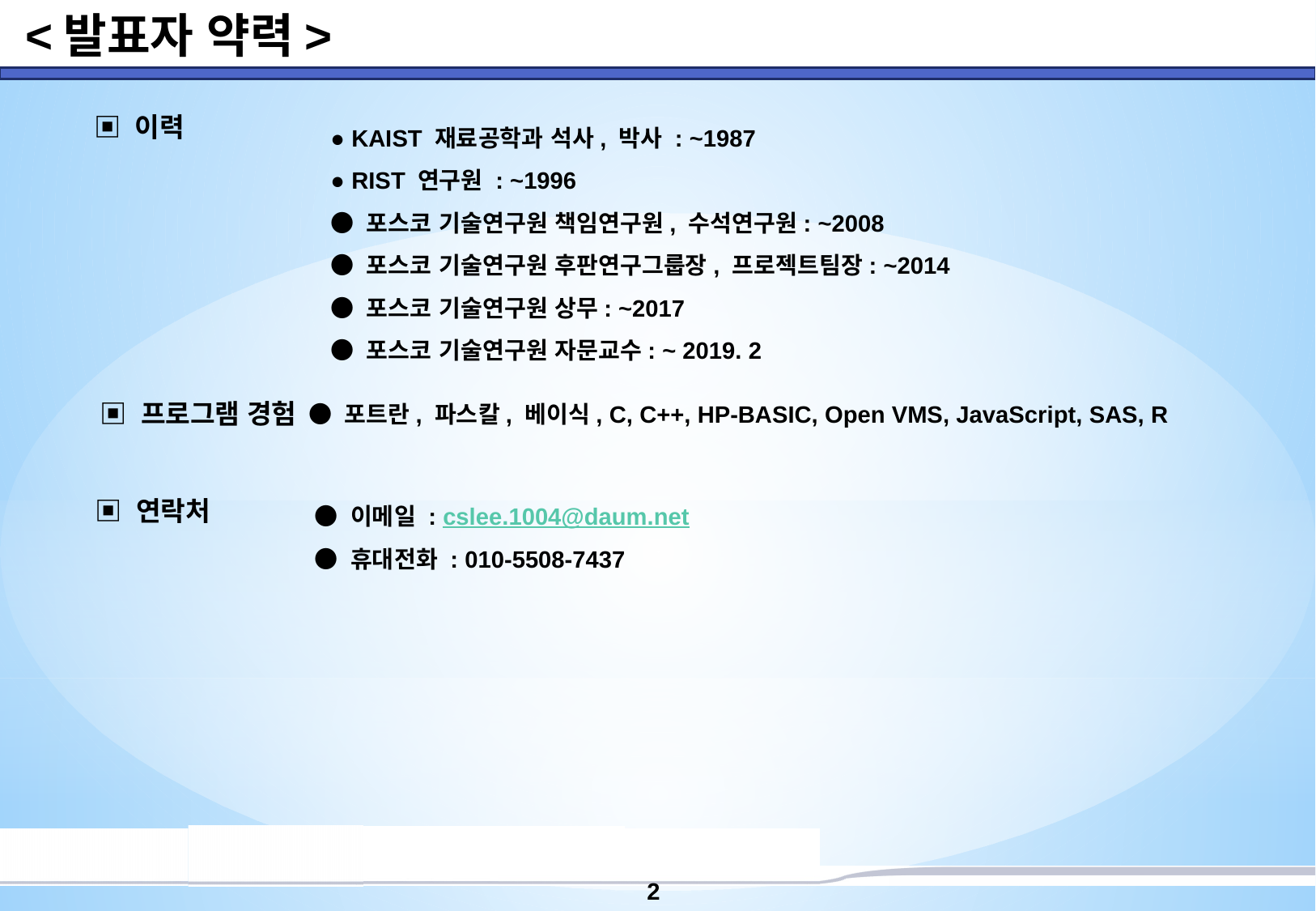

<발표자 약력>

● KAIST 재료공학과 석사, 박사 : ~1987
● RIST 연구원 : ~1996
● 포스코 기술연구원 책임연구원, 수석연구원: ~2008
● 포스코 기술연구원 후판연구그룹장, 프로젝트팀장: ~2014
● 포스코 기술연구원 상무: ~2017
● 포스코 기술연구원 자문교수: ~ 2019. 2
▣ 이력
● 포트란, 파스칼, 베이식, C, C++, HP-BASIC, Open VMS, JavaScript, SAS, R
▣ 프로그램 경험
● 이메일 : cslee.1004@daum.net
● 휴대전화 : 010-5508-7437
▣ 연락처